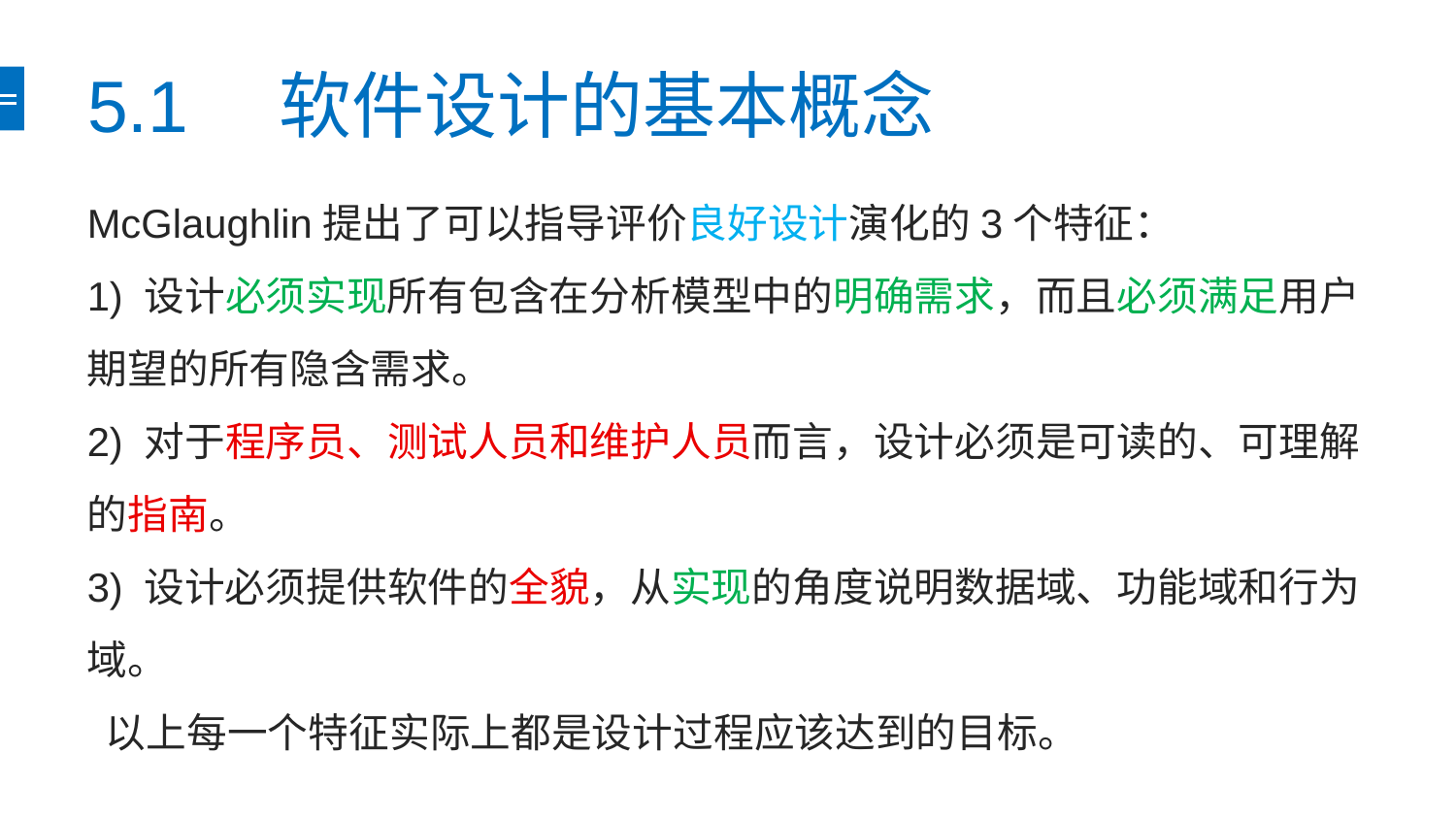

# 5.1　软件设计的基本概念
McGlaughlin提出了可以指导评价良好设计演化的3个特征：
1) 设计必须实现所有包含在分析模型中的明确需求，而且必须满足用户期望的所有隐含需求。
2) 对于程序员、测试人员和维护人员而言，设计必须是可读的、可理解的指南。
3) 设计必须提供软件的全貌，从实现的角度说明数据域、功能域和行为域。
 以上每一个特征实际上都是设计过程应该达到的目标。